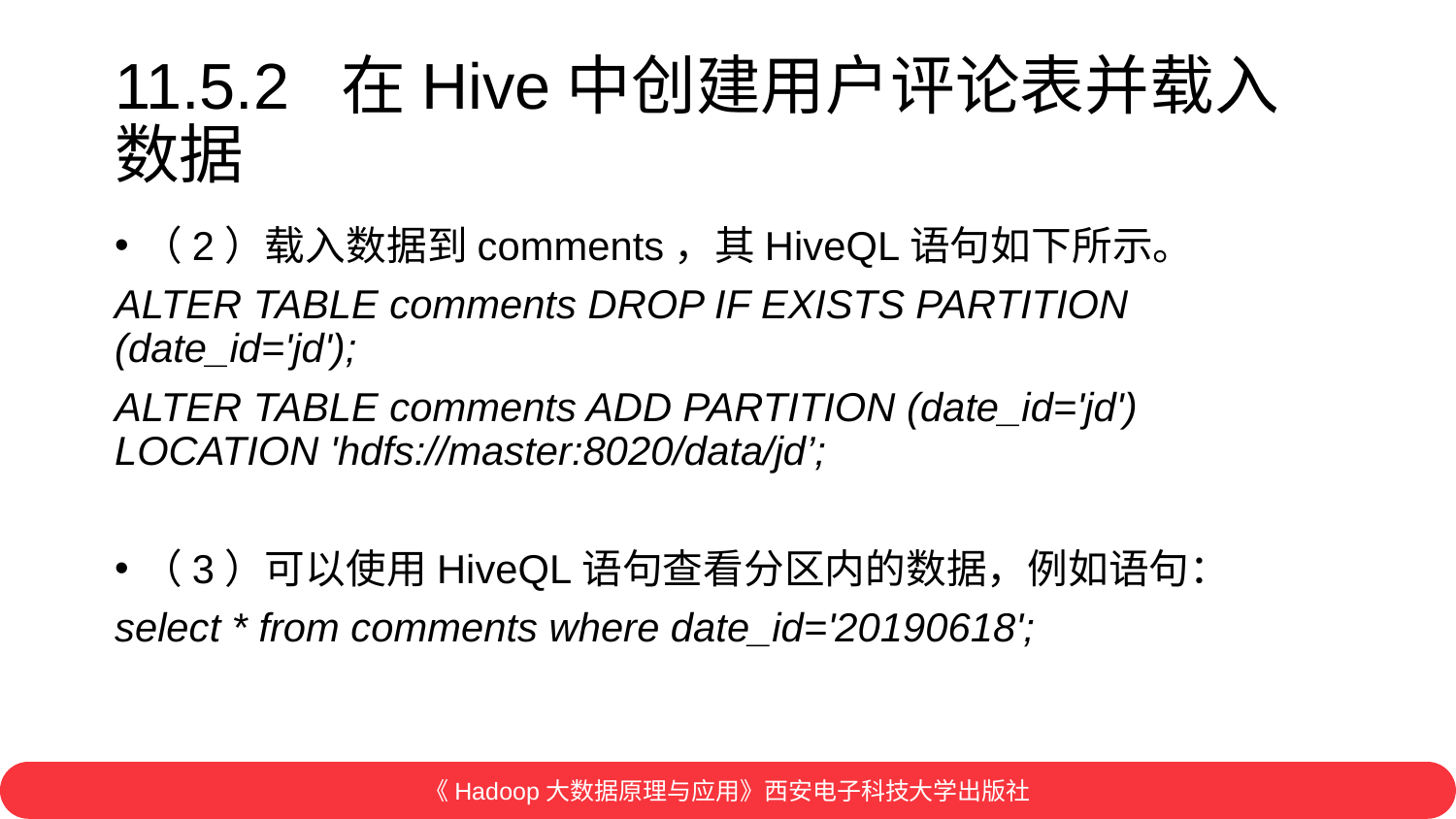

# 11.5.2  在Hive中创建用户评论表并载入数据
（2）载入数据到comments，其HiveQL语句如下所示。
ALTER TABLE comments DROP IF EXISTS PARTITION (date_id='jd');
ALTER TABLE comments ADD PARTITION (date_id='jd') LOCATION 'hdfs://master:8020/data/jd’;

（3）可以使用HiveQL语句查看分区内的数据，例如语句：
select * from comments where date_id='20190618';